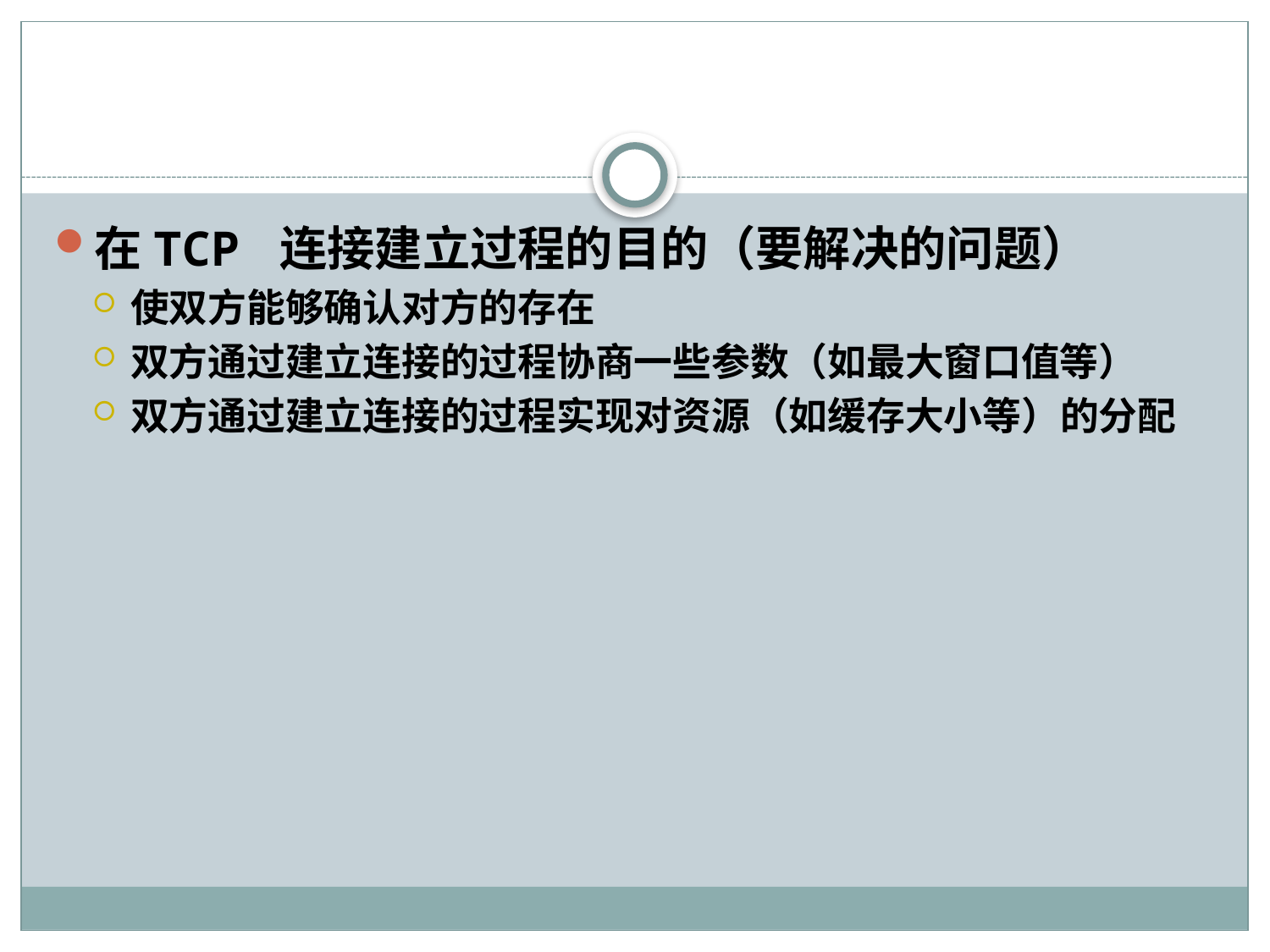

#
在TCP 连接建立过程的目的（要解决的问题）
使双方能够确认对方的存在
双方通过建立连接的过程协商一些参数（如最大窗口值等）
双方通过建立连接的过程实现对资源（如缓存大小等）的分配